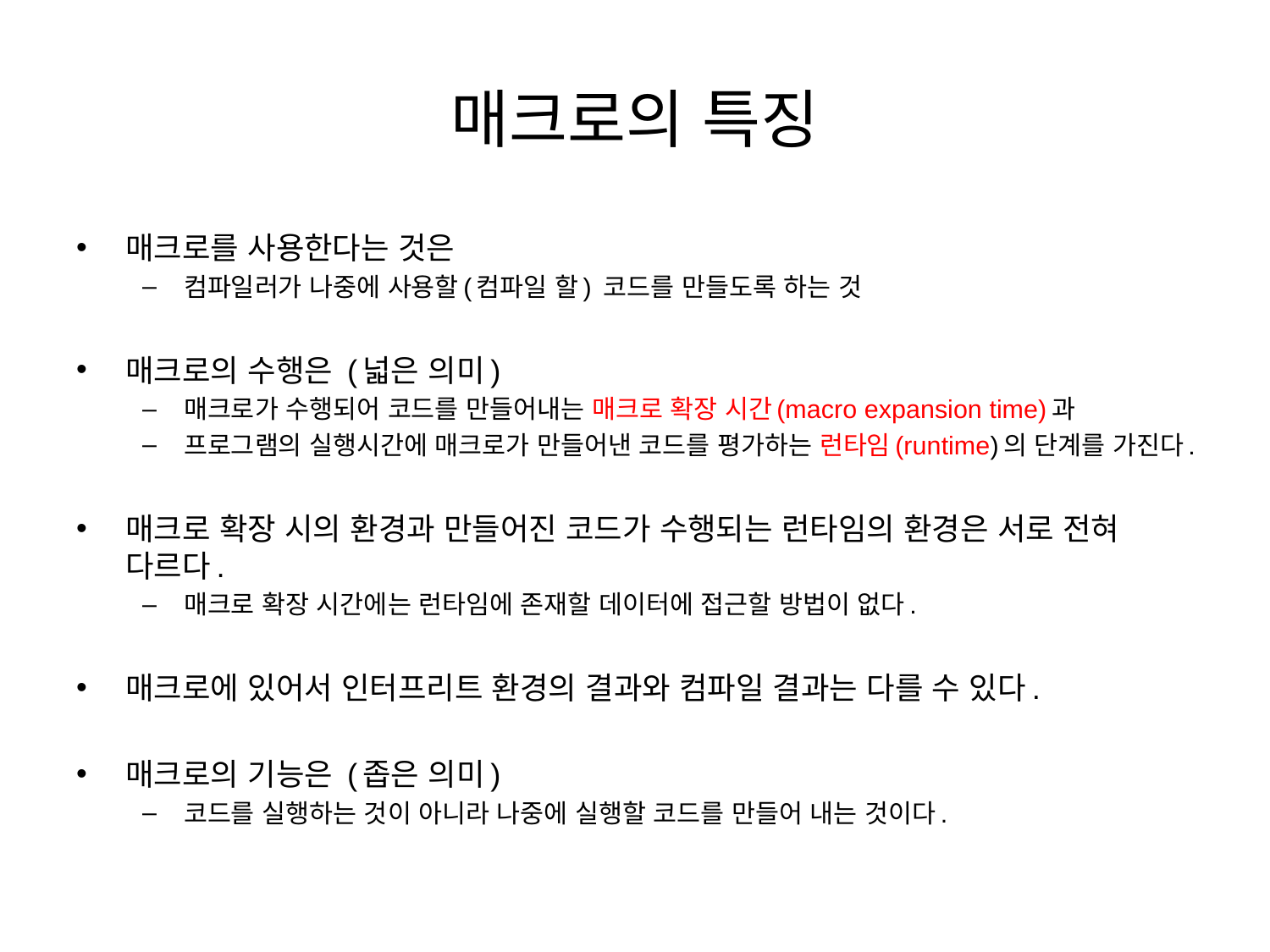

# 매크로의 특징
매크로를 사용한다는 것은
컴파일러가 나중에 사용할(컴파일 할) 코드를 만들도록 하는 것

매크로의 수행은 (넓은 의미)
매크로가 수행되어 코드를 만들어내는 매크로 확장 시간(macro expansion time)과
프로그램의 실행시간에 매크로가 만들어낸 코드를 평가하는 런타임(runtime)의 단계를 가진다.

매크로 확장 시의 환경과 만들어진 코드가 수행되는 런타임의 환경은 서로 전혀 다르다.
매크로 확장 시간에는 런타임에 존재할 데이터에 접근할 방법이 없다.

매크로에 있어서 인터프리트 환경의 결과와 컴파일 결과는 다를 수 있다.

매크로의 기능은 (좁은 의미)
코드를 실행하는 것이 아니라 나중에 실행할 코드를 만들어 내는 것이다.